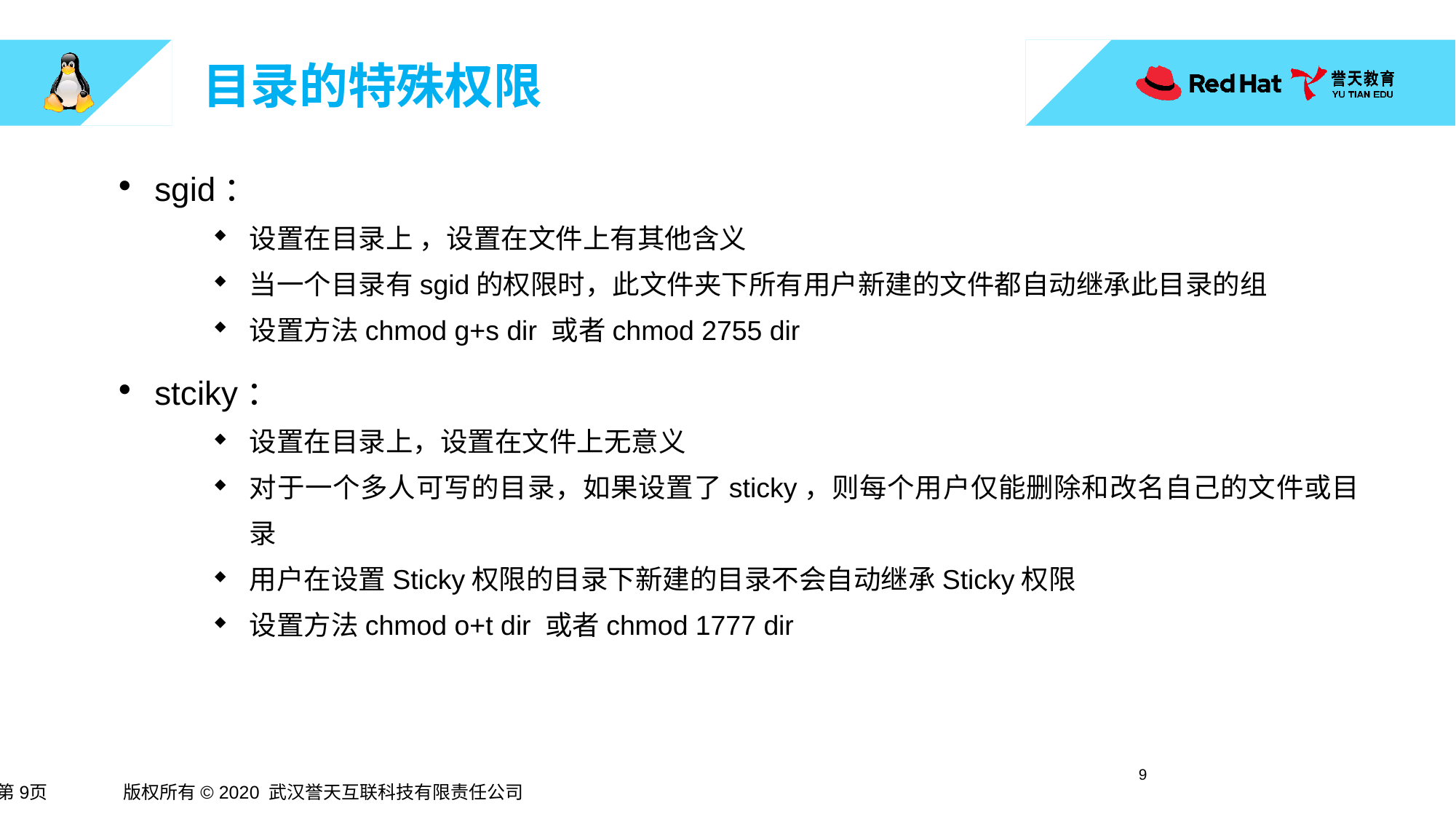

# 目录的特殊权限
sgid：
设置在目录上 ，设置在文件上有其他含义
当一个目录有sgid的权限时，此文件夹下所有用户新建的文件都自动继承此目录的组
设置方法chmod g+s dir 或者chmod 2755 dir
stciky：
设置在目录上，设置在文件上无意义
对于一个多人可写的目录，如果设置了sticky，则每个用户仅能删除和改名自己的文件或目录
用户在设置Sticky权限的目录下新建的目录不会自动继承Sticky权限
设置方法chmod o+t dir 或者chmod 1777 dir

9